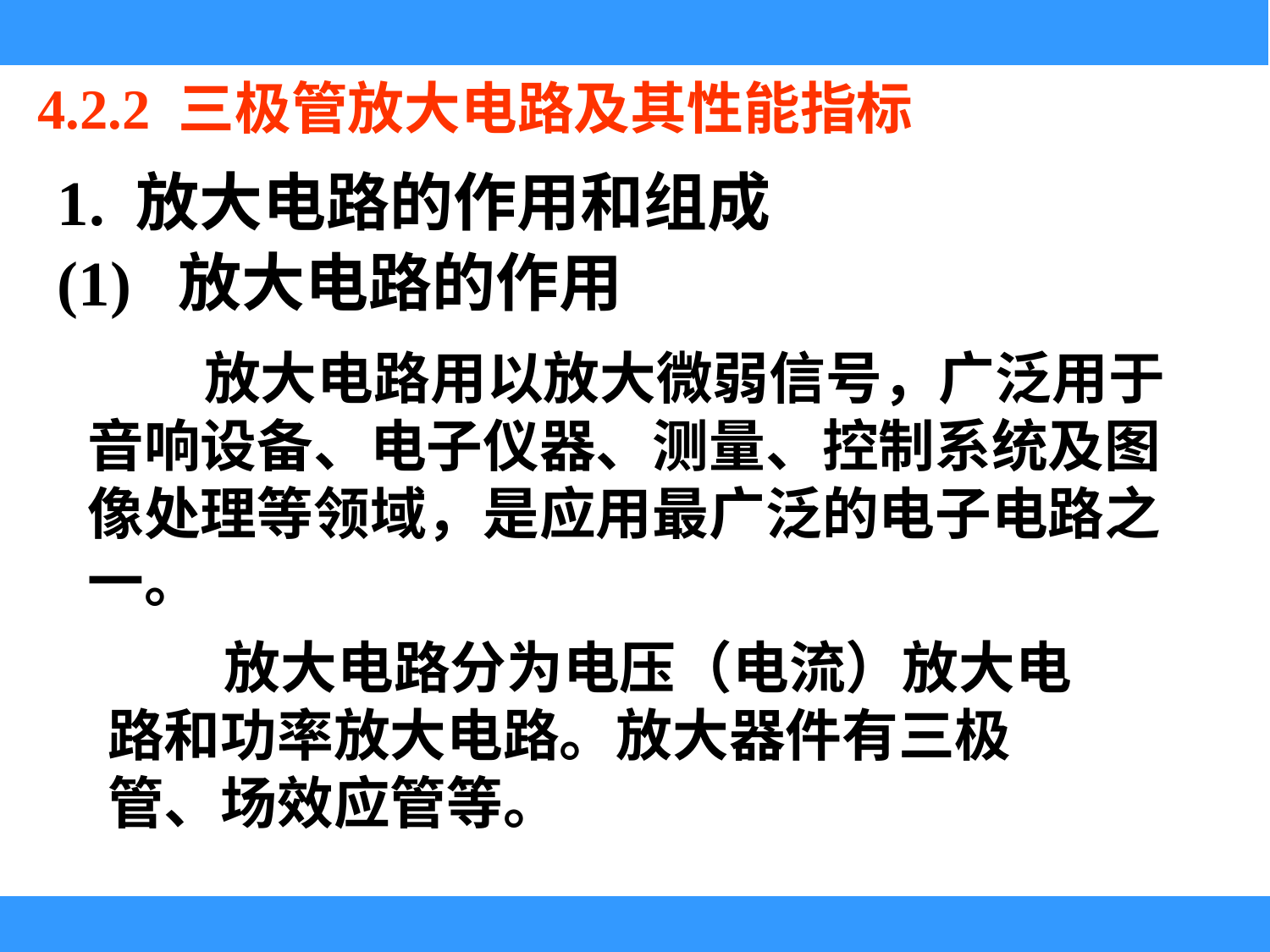

4.2.2 三极管放大电路及其性能指标
1. 放大电路的作用和组成
(1)  放大电路的作用
        放大电路用以放大微弱信号，广泛用于音响设备、电子仪器、测量、控制系统及图像处理等领域，是应用最广泛的电子电路之一。
        放大电路分为电压（电流）放大电路和功率放大电路。放大器件有三极管、场效应管等。